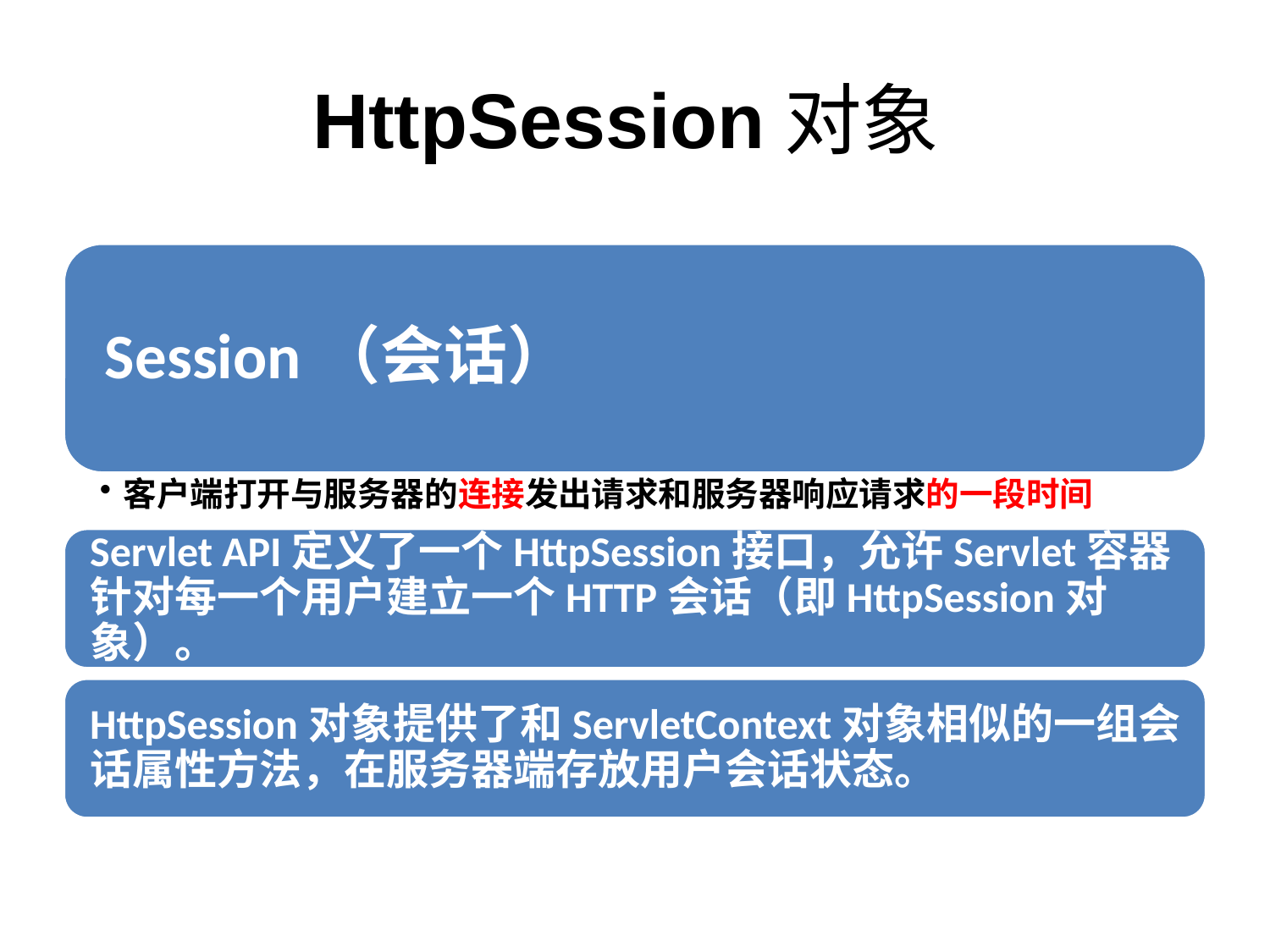

HttpSession对象
Session（会话）
客户端打开与服务器的连接发出请求和服务器响应请求的一段时间
Servlet API定义了一个HttpSession接口，允许Servlet容器针对每一个用户建立一个HTTP会话（即HttpSession对象）。
HttpSession对象提供了和ServletContext对象相似的一组会话属性方法，在服务器端存放用户会话状态。